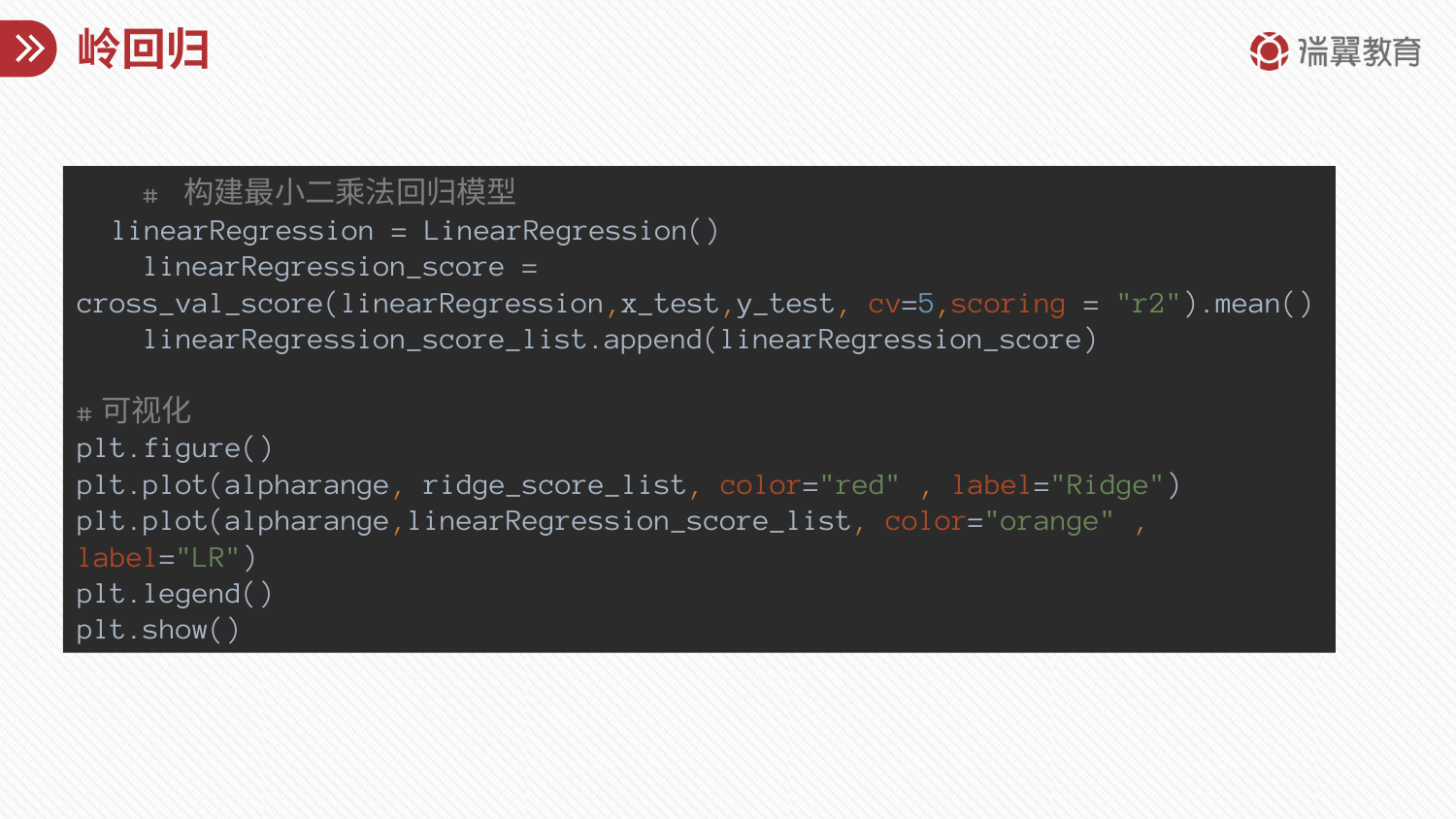

# 岭回归
    # 构建最小二乘法回归模型
    linearRegression = LinearRegression()
    linearRegression_score = cross_val_score(linearRegression,x_test,y_test, cv=5,scoring = "r2").mean()
    linearRegression_score_list.append(linearRegression_score)
#可视化
plt.figure()
plt.plot(alpharange, ridge_score_list, color="red" , label="Ridge")
plt.plot(alpharange,linearRegression_score_list, color="orange" , label="LR")
plt.legend()
plt.show()